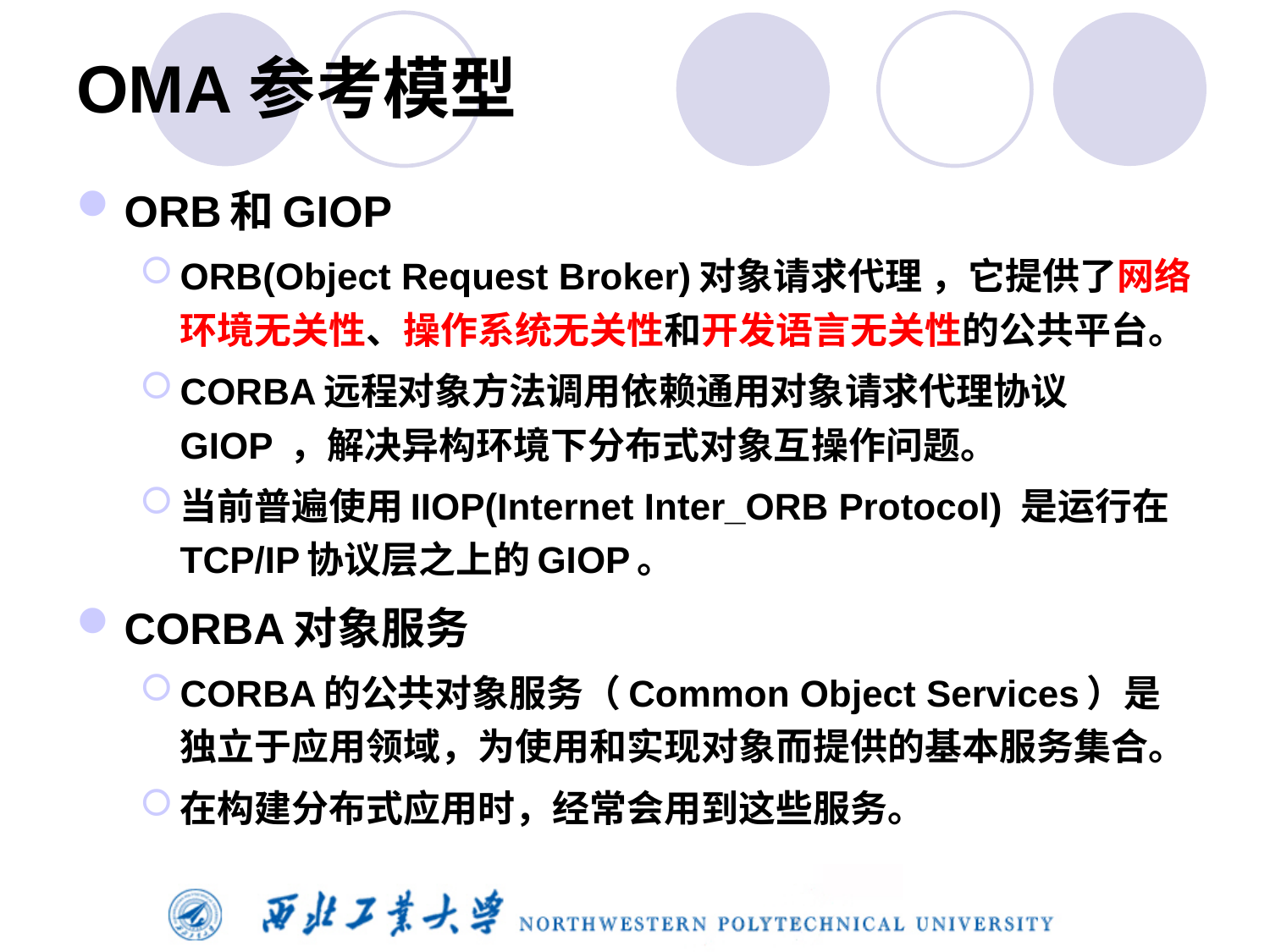

# OMA参考模型
ORB和GIOP
ORB(Object Request Broker)对象请求代理 ，它提供了网络环境无关性、操作系统无关性和开发语言无关性的公共平台。
CORBA远程对象方法调用依赖通用对象请求代理协议GIOP ，解决异构环境下分布式对象互操作问题。
当前普遍使用IIOP(Internet Inter_ORB Protocol) 是运行在TCP/IP协议层之上的GIOP。
CORBA对象服务
CORBA的公共对象服务（Common Object Services）是独立于应用领域，为使用和实现对象而提供的基本服务集合。
在构建分布式应用时，经常会用到这些服务。